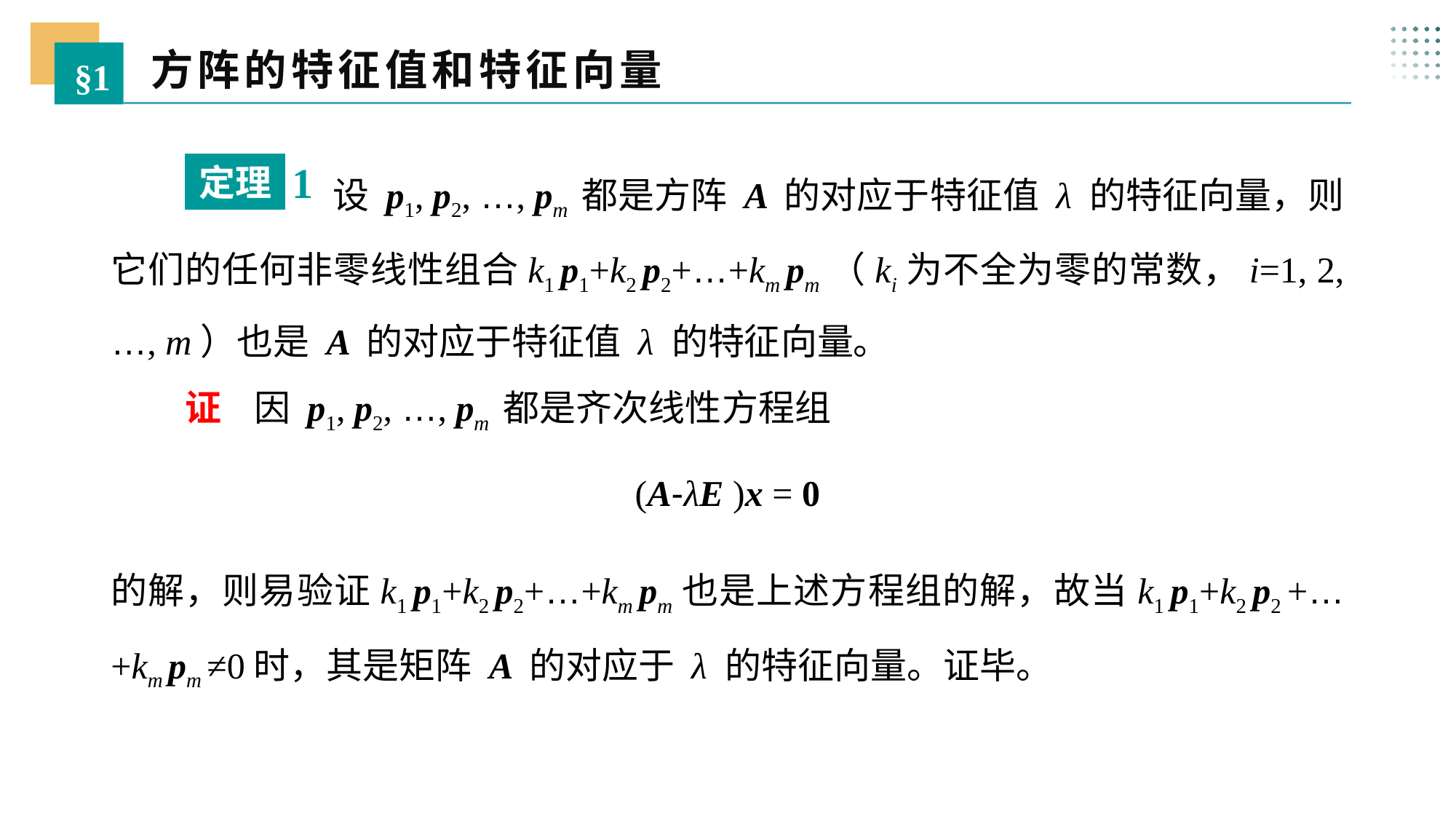

方阵的特征值和特征向量
§1
                          设 p1, p2, …, pm 都是方阵 A 的对应于特征值 λ 的特征向量，则它们的任何非零线性组合k1 p1+k2 p2+…+km pm（ki为不全为零的常数，i=1, 2,…, m）也是 A 的对应于特征值 λ 的特征向量。
1

定理
        证    因 p1, p2, …, pm 都是齐次线性方程组
(A-λE )x = 0
的解，则易验证k1 p1+k2 p2+…+km pm也是上述方程组的解，故当k1 p1+k2 p2 +…+km pm ≠0时，其是矩阵 A 的对应于 λ 的特征向量。证毕。